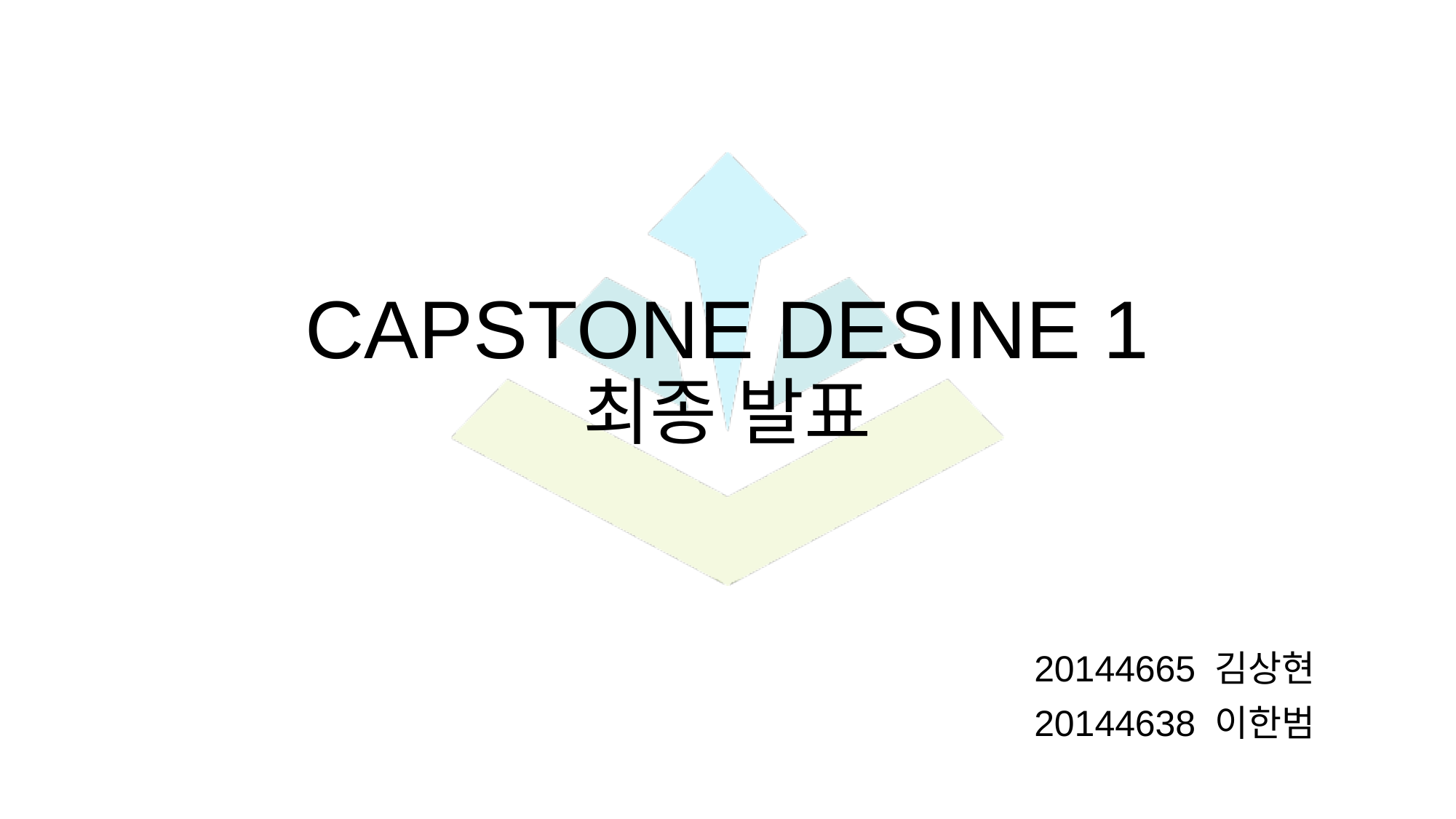

# CAPSTONE DESINE 1 최종 발표

20144665 김상현
20144638 이한범